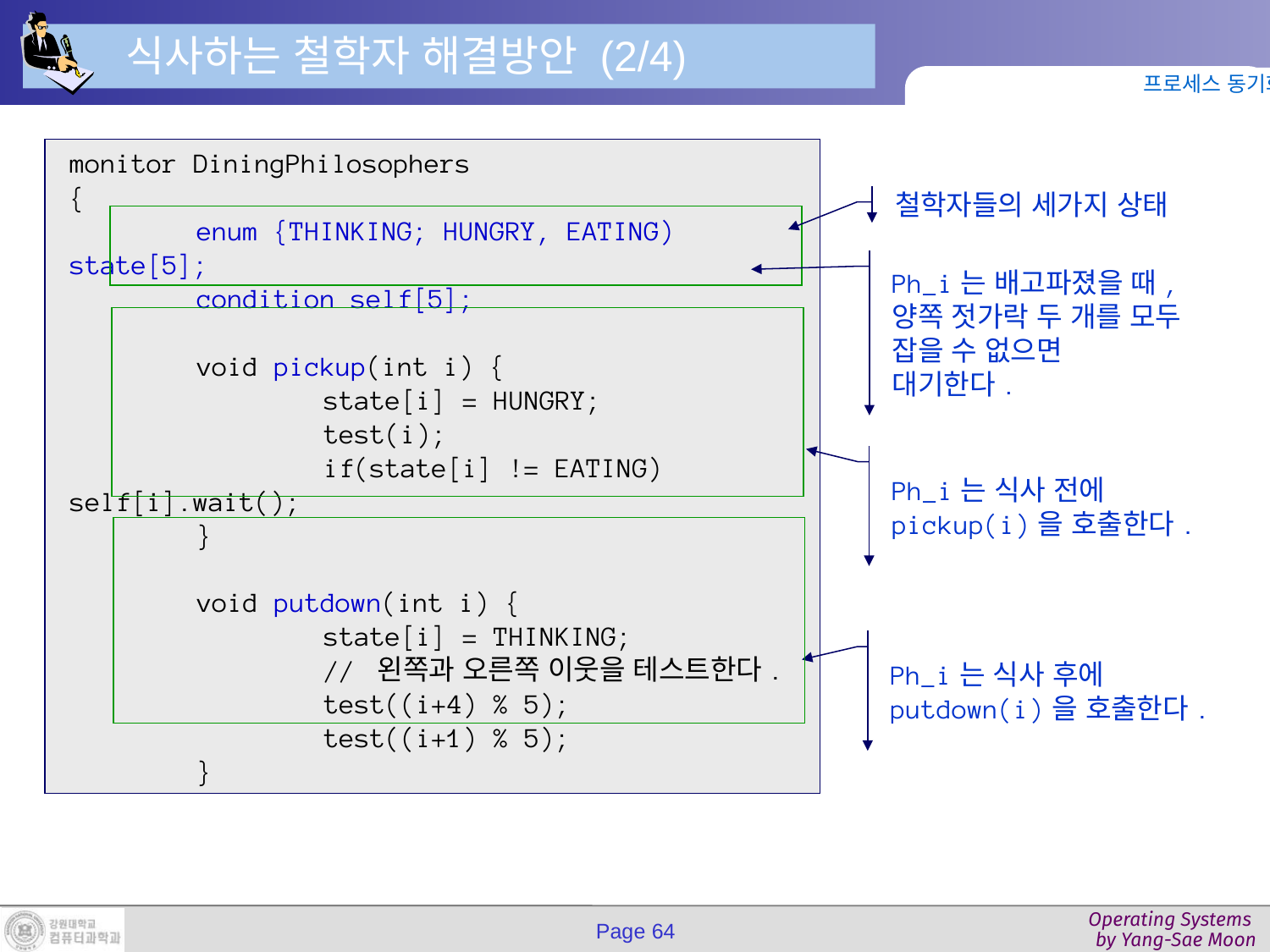

식사하는 철학자 해결방안 (2/4)
프로세스 동기화
monitor DiningPhilosophers
{
	enum {THINKING; HUNGRY, EATING) state[5];
	condition self[5];

	void pickup(int i) {
		state[i] = HUNGRY;
		test(i);
		if(state[i] != EATING) self[i].wait();
	}

	void putdown(int i) {
		state[i] = THINKING;
		// 왼쪽과 오른쪽 이웃을 테스트한다.
		test((i+4) % 5);
		test((i+1) % 5);
	}
철학자들의 세가지 상태

Ph_i는 배고파졌을 때, 양쪽 젓가락 두 개를 모두 잡을 수 없으면
대기한다.

Ph_i는 식사 전에
pickup(i)을 호출한다.

Ph_i는 식사 후에
putdown(i)을 호출한다.
Page 64